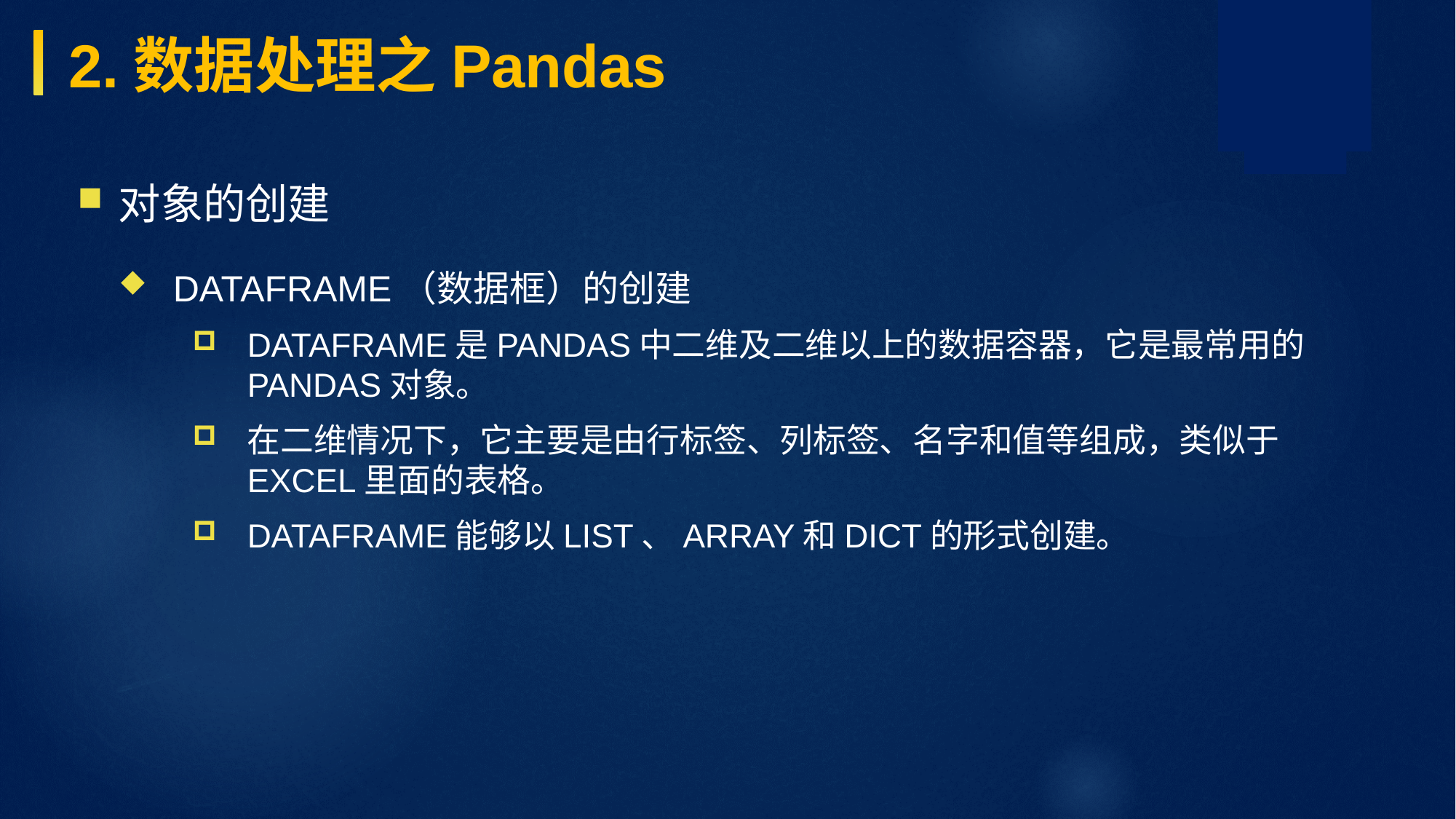

2.数据处理之Pandas
对象的创建
DataFrame（数据框）的创建
DataFrame是Pandas中二维及二维以上的数据容器，它是最常用的Pandas对象。
在二维情况下，它主要是由行标签、列标签、名字和值等组成，类似于Excel里面的表格。
DataFrame能够以list、array和dict的形式创建。